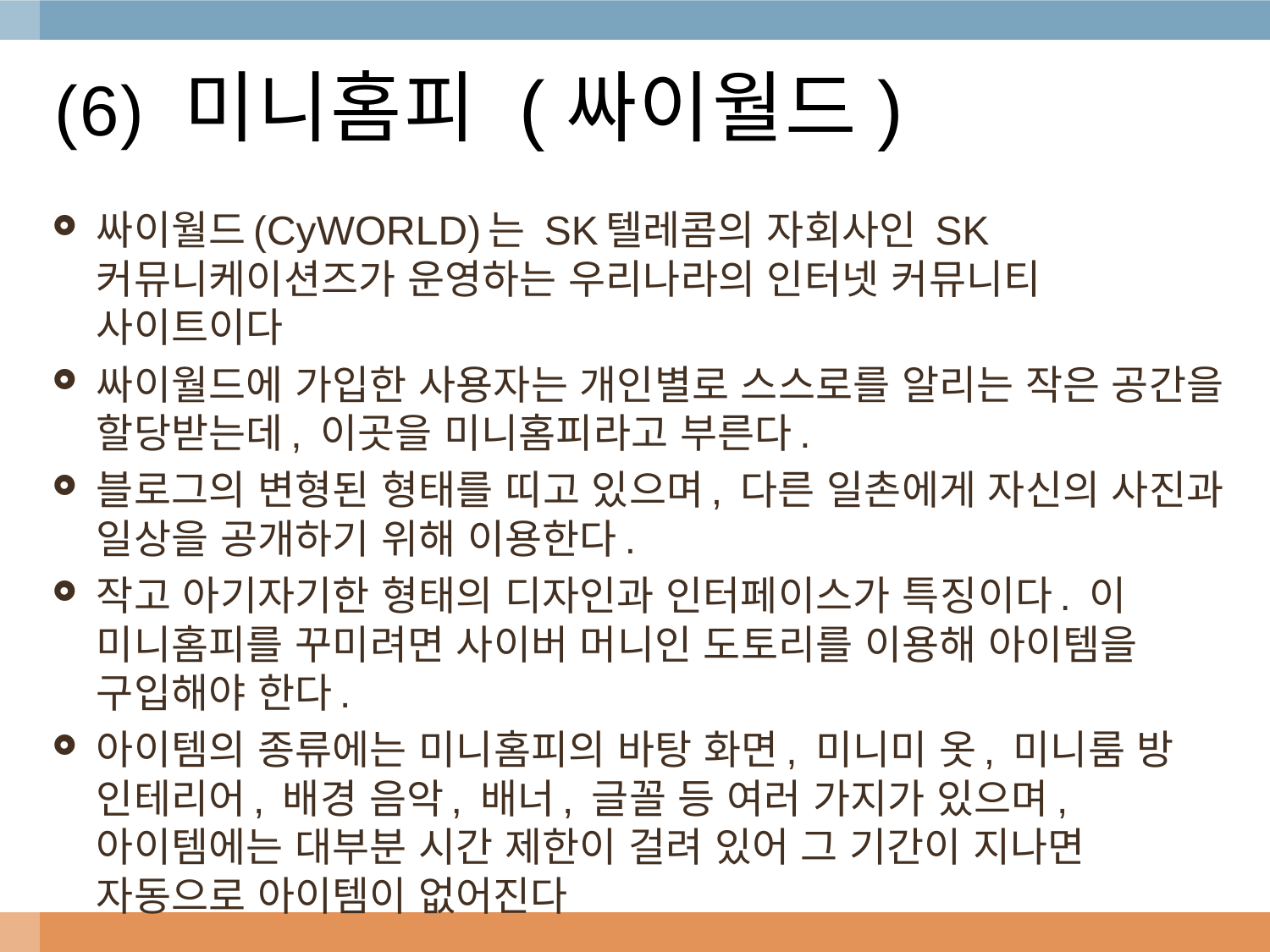

# (6) 미니홈피 (싸이월드)
싸이월드(CyWORLD)는 SK텔레콤의 자회사인 SK커뮤니케이션즈가 운영하는 우리나라의 인터넷 커뮤니티 사이트이다
싸이월드에 가입한 사용자는 개인별로 스스로를 알리는 작은 공간을 할당받는데, 이곳을 미니홈피라고 부른다.
블로그의 변형된 형태를 띠고 있으며, 다른 일촌에게 자신의 사진과 일상을 공개하기 위해 이용한다.
작고 아기자기한 형태의 디자인과 인터페이스가 특징이다. 이 미니홈피를 꾸미려면 사이버 머니인 도토리를 이용해 아이템을 구입해야 한다.
아이템의 종류에는 미니홈피의 바탕 화면, 미니미 옷, 미니룸 방 인테리어, 배경 음악, 배너, 글꼴 등 여러 가지가 있으며, 아이템에는 대부분 시간 제한이 걸려 있어 그 기간이 지나면 자동으로 아이템이 없어진다